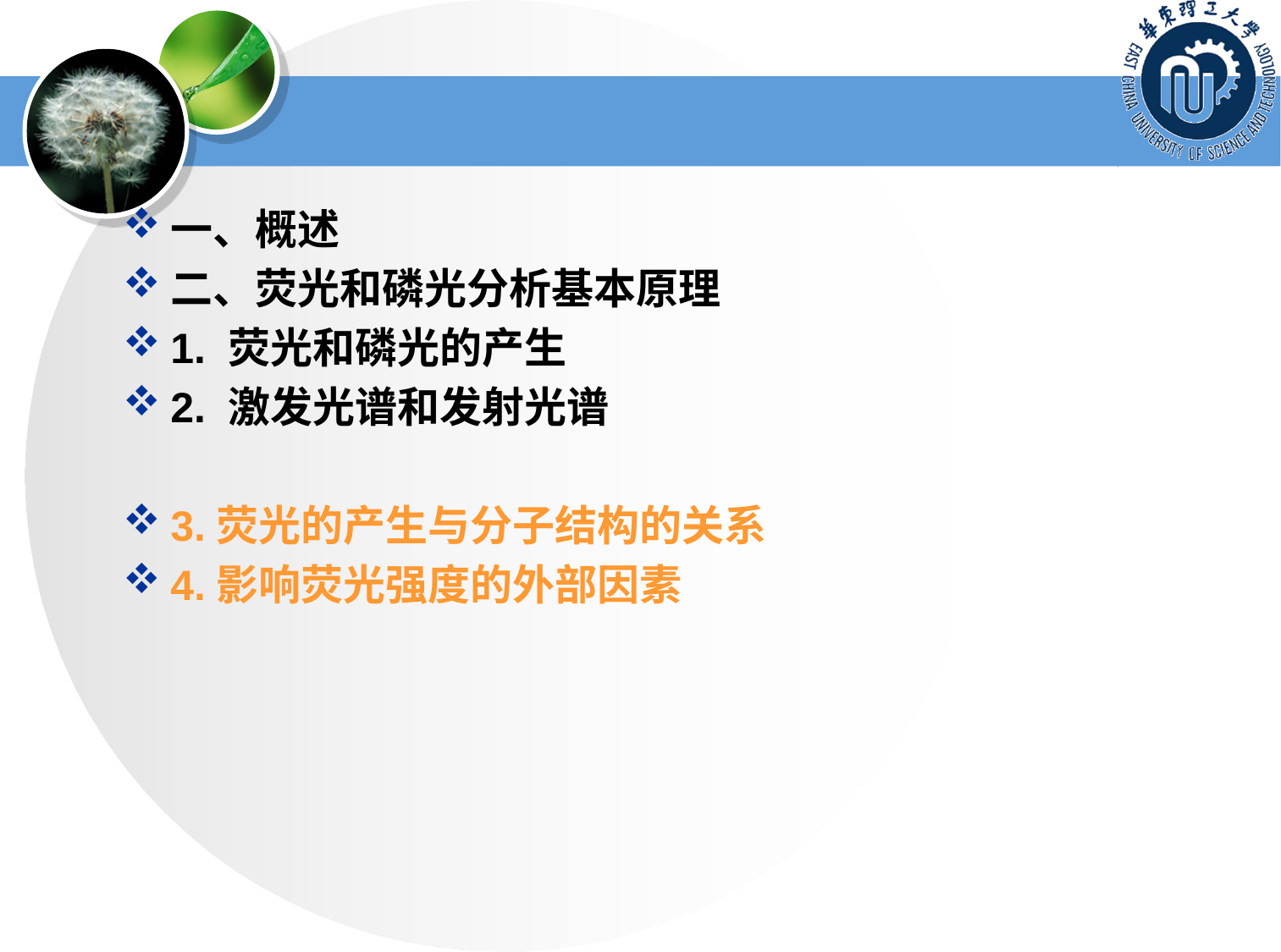

#
一、概述
二、荧光和磷光分析基本原理
1. 荧光和磷光的产生
2. 激发光谱和发射光谱

3.荧光的产生与分子结构的关系
4.影响荧光强度的外部因素